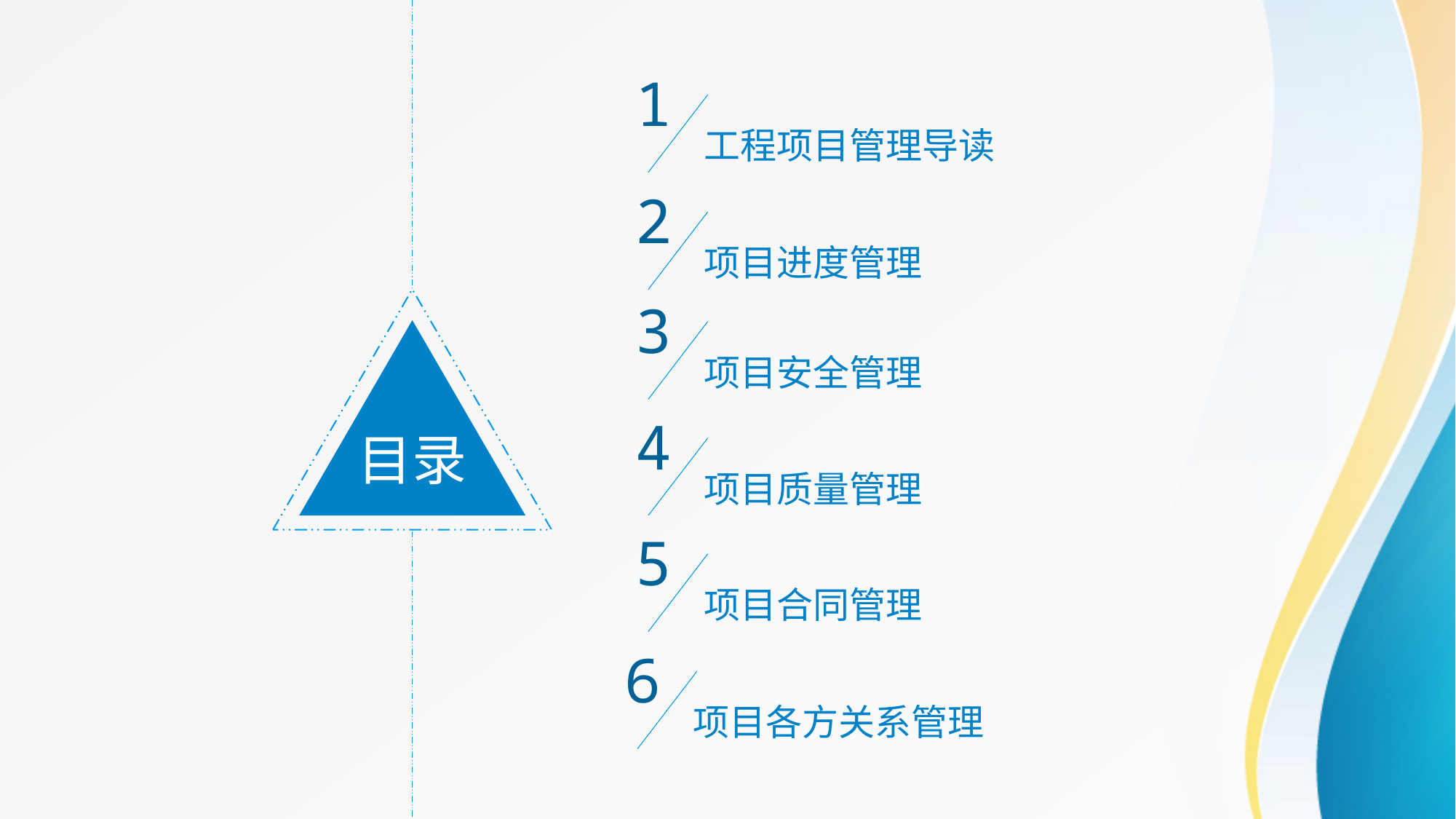

1
工程项目管理导读
2
项目进度管理
3

目录
项目安全管理
4
项目质量管理
5
项目合同管理
6
项目各方关系管理